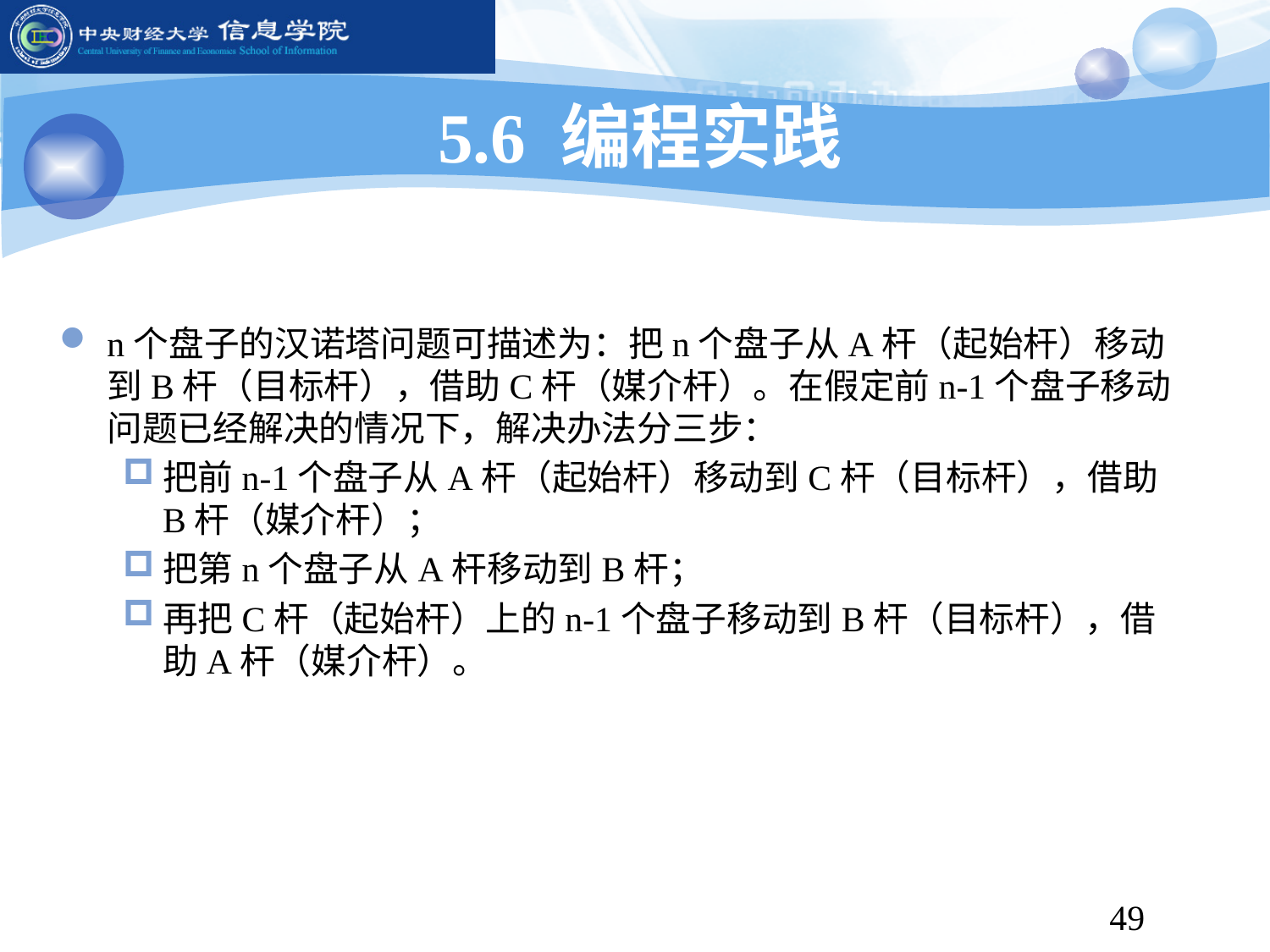

# 5.6 编程实践

n个盘子的汉诺塔问题可描述为：把n个盘子从A杆（起始杆）移动到B杆（目标杆），借助C杆（媒介杆）。在假定前n-1个盘子移动问题已经解决的情况下，解决办法分三步：
把前n-1个盘子从A杆（起始杆）移动到C杆（目标杆），借助B杆（媒介杆）；
把第n个盘子从A杆移动到B杆；
再把C杆（起始杆）上的n-1个盘子移动到B杆（目标杆），借助A杆（媒介杆）。